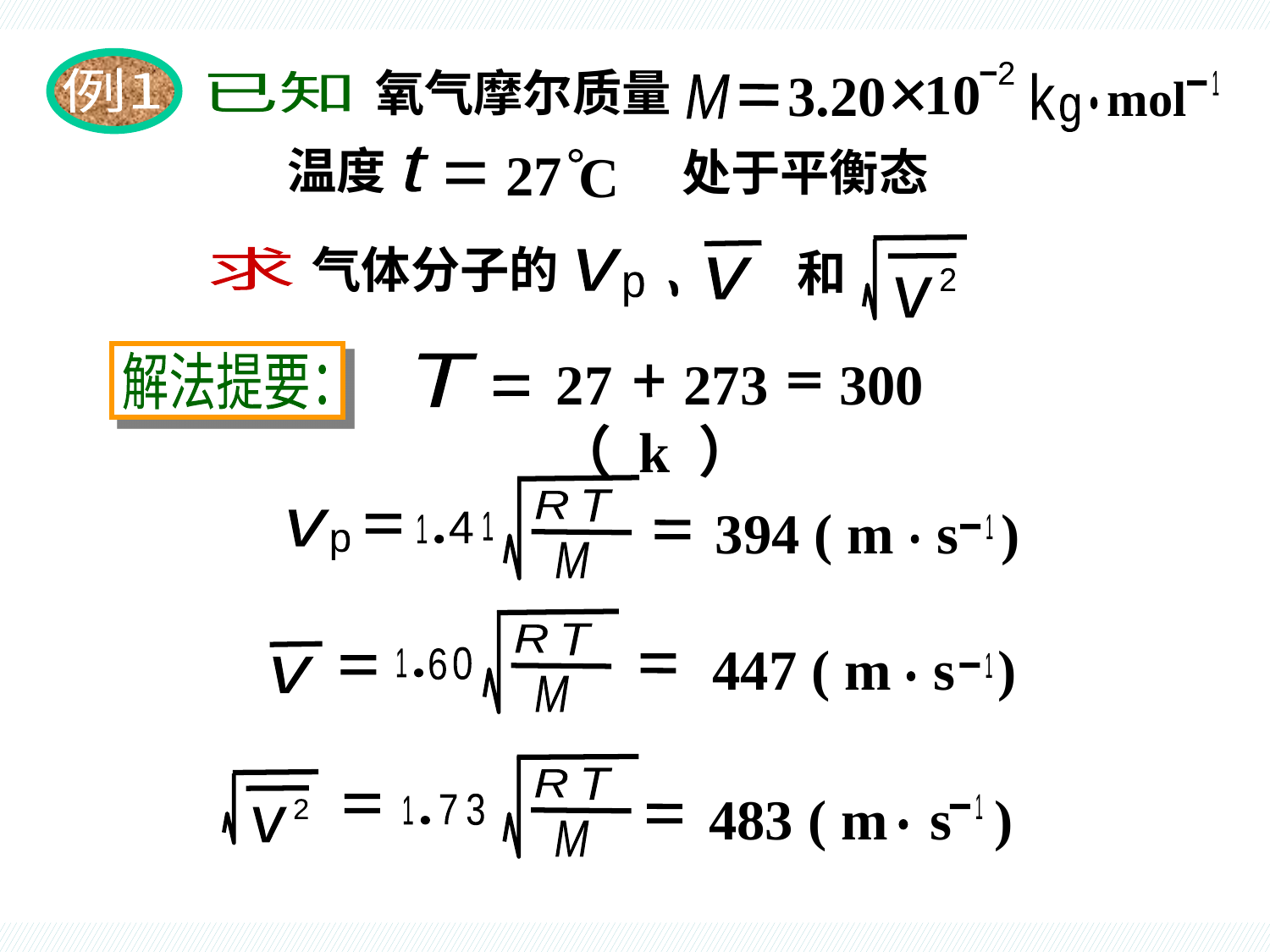

特征速率例题

例1
10
3.20
氧气摩尔质量
mol
2
已知
1

k
g

M

27
温度
C
处于平衡态
t

气体分子的
和

v
求
v
p

2
v
27     273     300 （ k ）
T

解法提要：

T
R
4
1
1

M
v
p

T
R
0
6
1

M

v

T
R
3
7
1

M

2
v

394 ( m   s   )
1

447 ( m   s   )
1

483 ( m   s   )
1